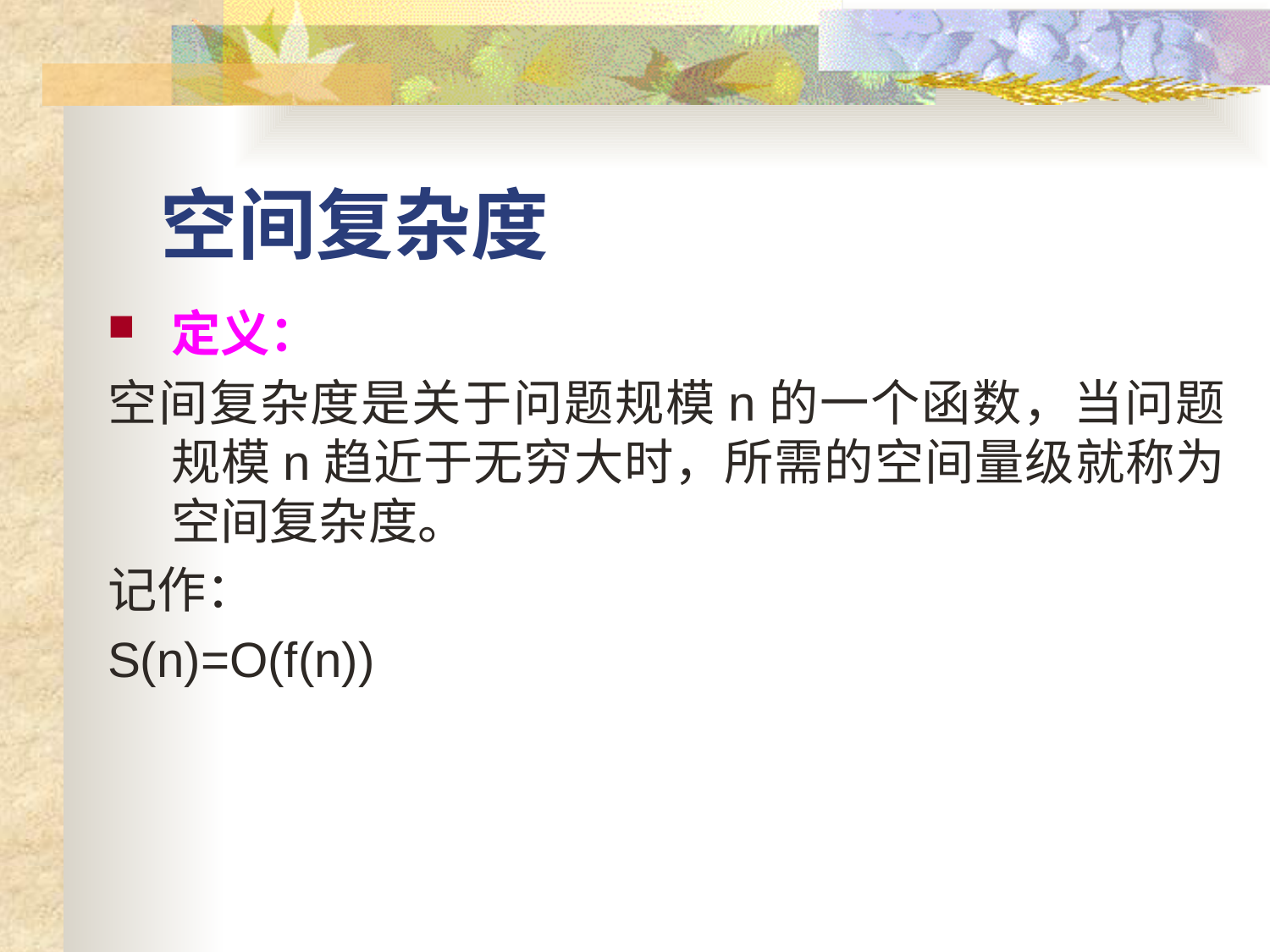

# 空间复杂度
定义：
空间复杂度是关于问题规模n的一个函数，当问题规模n趋近于无穷大时，所需的空间量级就称为空间复杂度。
记作：
S(n)=O(f(n))